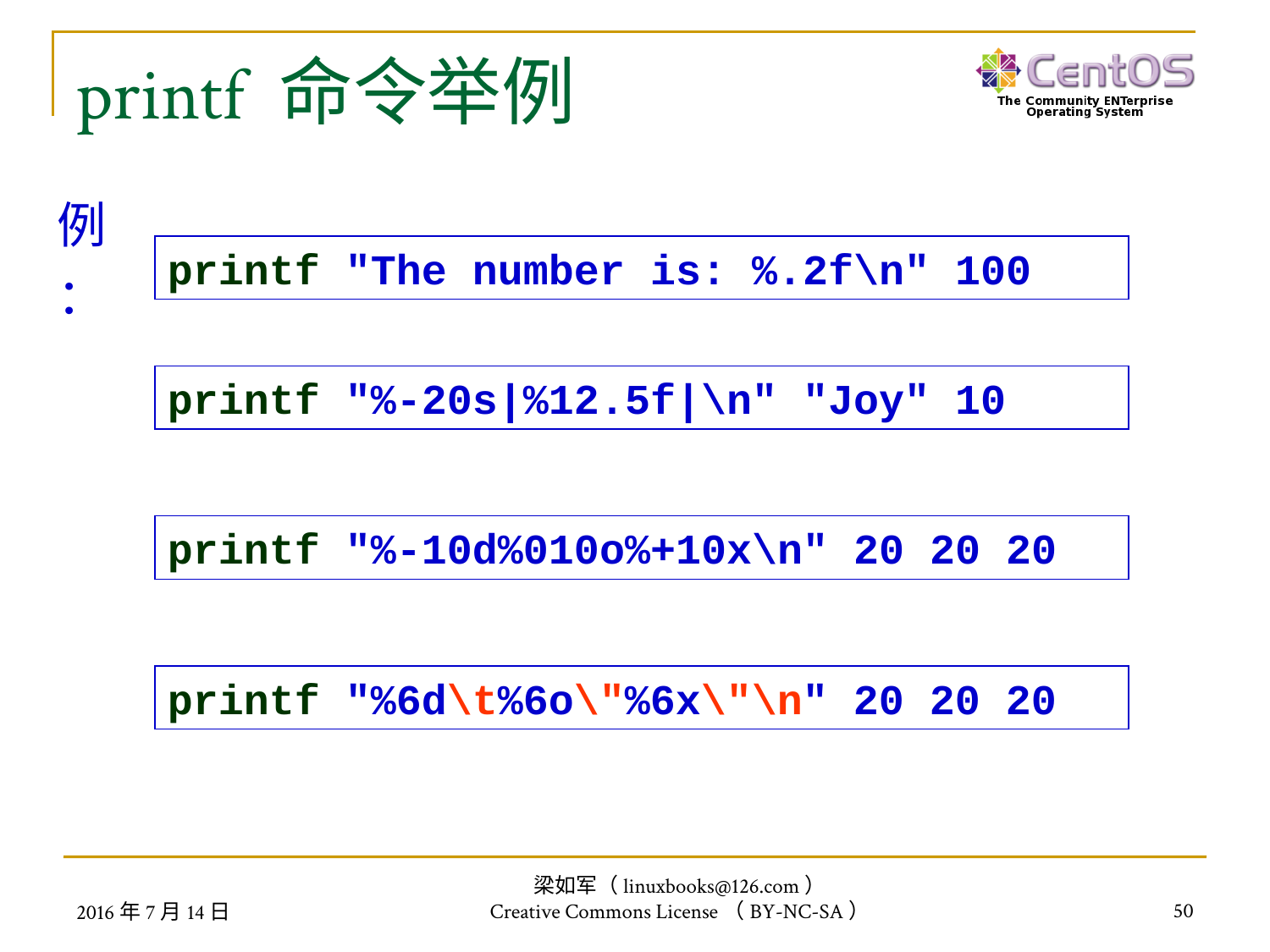

# printf 命令举例
例：
printf "The number is: %.2f\n" 100
printf "%-20s|%12.5f|\n" "Joy" 10
printf "%-10d%010o%+10x\n" 20 20 20
printf "%6d\t%6o\"%6x\"\n" 20 20 20
梁如军（linuxbooks@126.com）
Creative Commons License（BY-NC-SA）
2016年7月14日
50